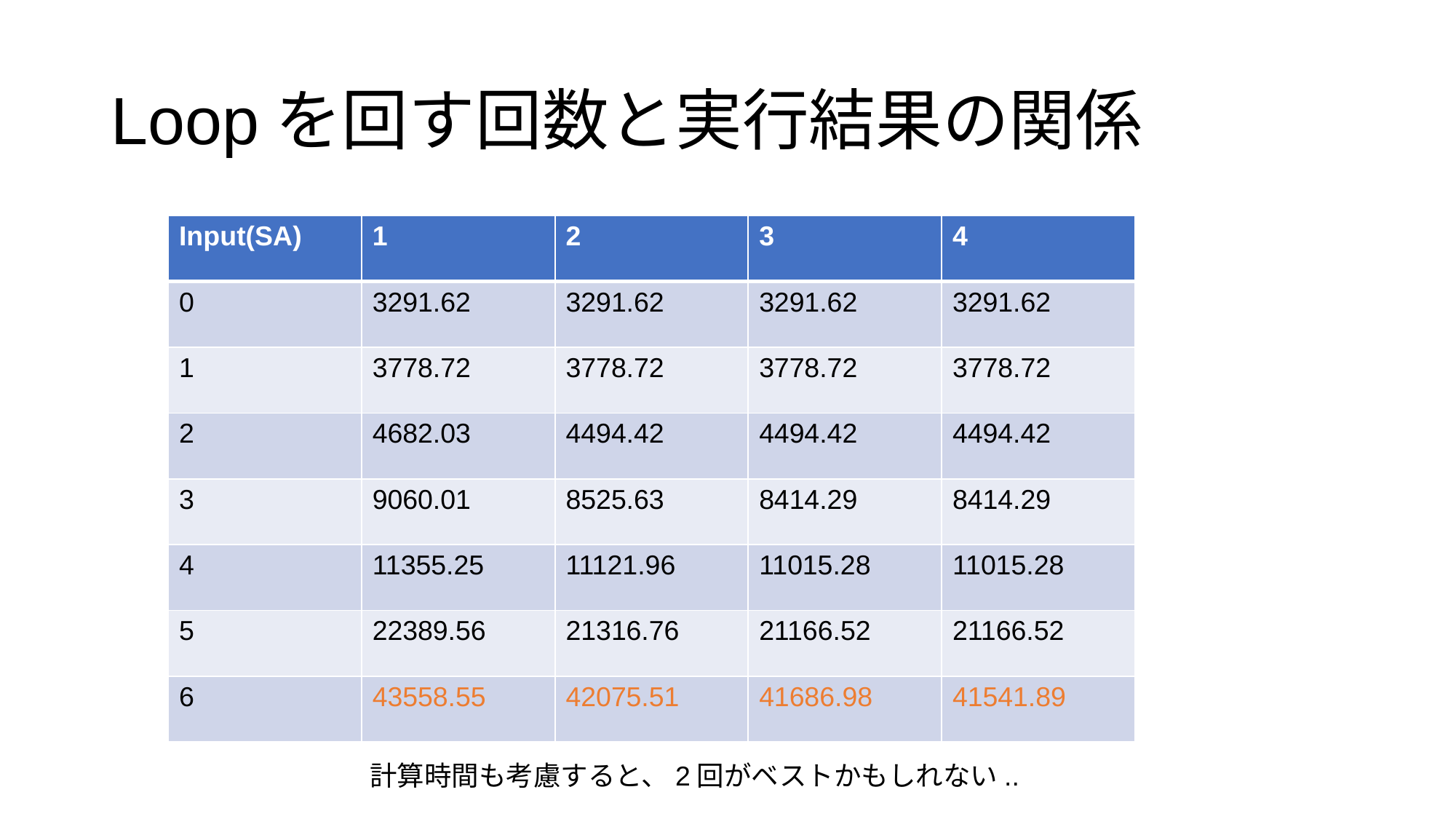

# Loopを回す回数と実行結果の関係
| Input(SA) | 1 | 2 | 3 | 4 |
| --- | --- | --- | --- | --- |
| 0 | 3291.62 | 3291.62 | 3291.62 | 3291.62 |
| 1 | 3778.72 | 3778.72 | 3778.72 | 3778.72 |
| 2 | 4682.03 | 4494.42 | 4494.42 | 4494.42 |
| 3 | 9060.01 | 8525.63 | 8414.29 | 8414.29 |
| 4 | 11355.25 | 11121.96 | 11015.28 | 11015.28 |
| 5 | 22389.56 | 21316.76 | 21166.52 | 21166.52 |
| 6 | 43558.55 | 42075.51 | 41686.98 | 41541.89 |
計算時間も考慮すると、2回がベストかもしれない..